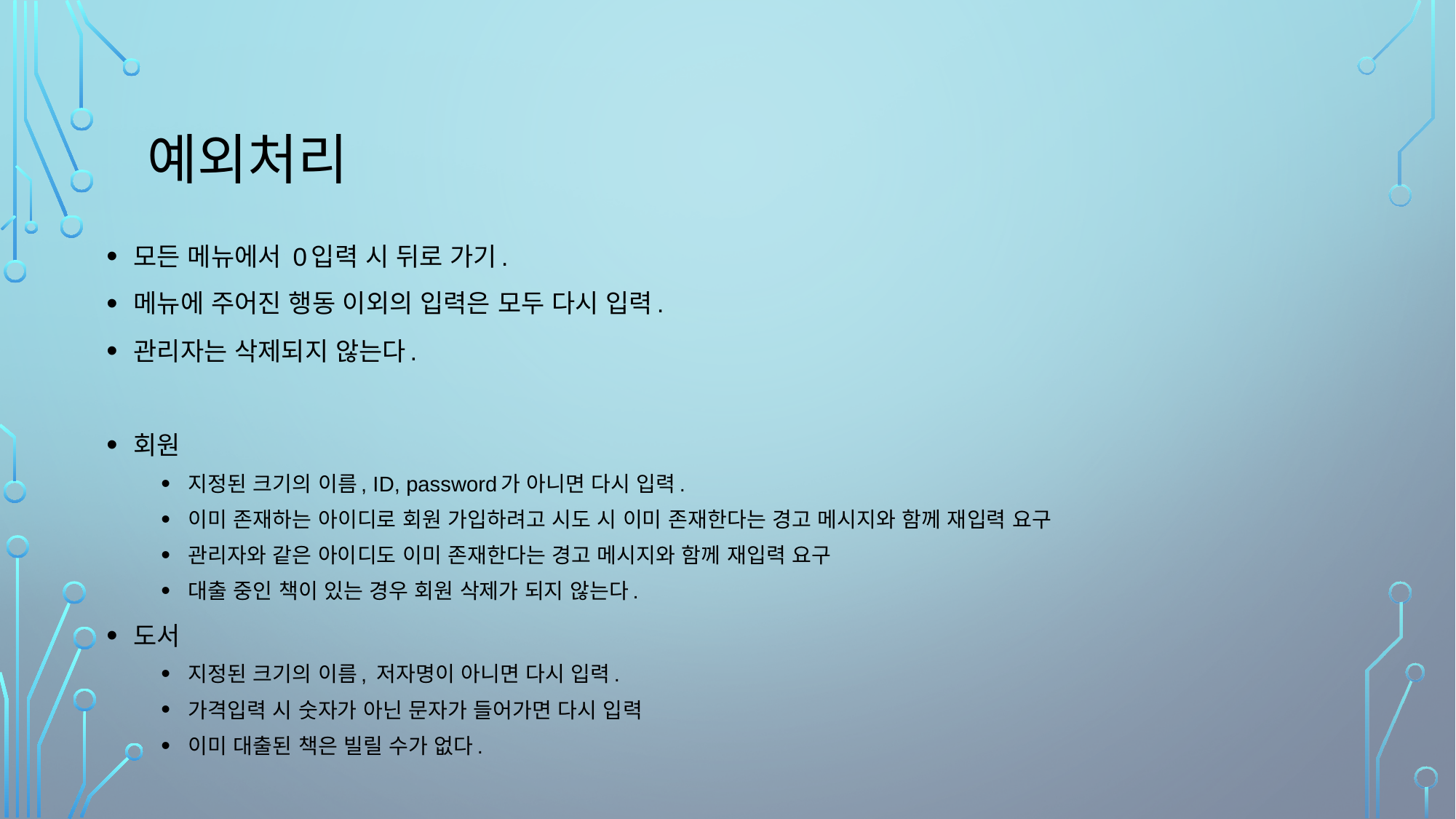

# 예외처리
모든 메뉴에서 0입력 시 뒤로 가기.
메뉴에 주어진 행동 이외의 입력은 모두 다시 입력.
관리자는 삭제되지 않는다.

회원
지정된 크기의 이름, ID, password가 아니면 다시 입력.
이미 존재하는 아이디로 회원 가입하려고 시도 시 이미 존재한다는 경고 메시지와 함께 재입력 요구
관리자와 같은 아이디도 이미 존재한다는 경고 메시지와 함께 재입력 요구
대출 중인 책이 있는 경우 회원 삭제가 되지 않는다.
도서
지정된 크기의 이름, 저자명이 아니면 다시 입력.
가격입력 시 숫자가 아닌 문자가 들어가면 다시 입력
이미 대출된 책은 빌릴 수가 없다.